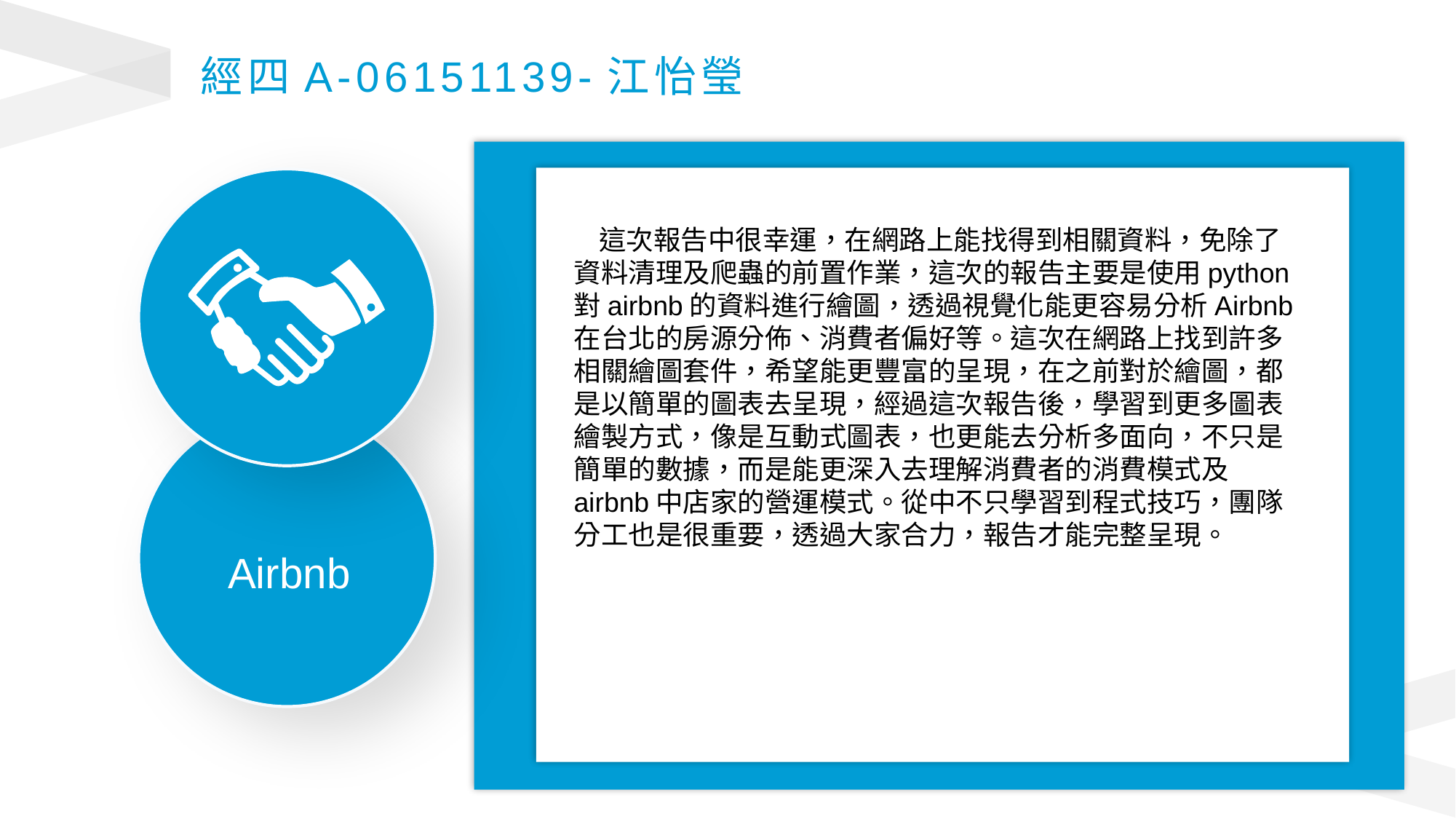

經四A-06151139-江怡瑩

   這次報告中很幸運，在網路上能找得到相關資料，免除了資料清理及爬蟲的前置作業，這次的報告主要是使用python對airbnb的資料進行繪圖，透過視覺化能更容易分析Airbnb在台北的房源分佈、消費者偏好等。這次在網路上找到許多相關繪圖套件，希望能更豐富的呈現，在之前對於繪圖，都是以簡單的圖表去呈現，經過這次報告後，學習到更多圖表繪製方式，像是互動式圖表，也更能去分析多面向，不只是簡單的數據，而是能更深入去理解消費者的消費模式及airbnb中店家的營運模式。從中不只學習到程式技巧，團隊分工也是很重要，透過大家合力，報告才能完整呈現。

Airbnb